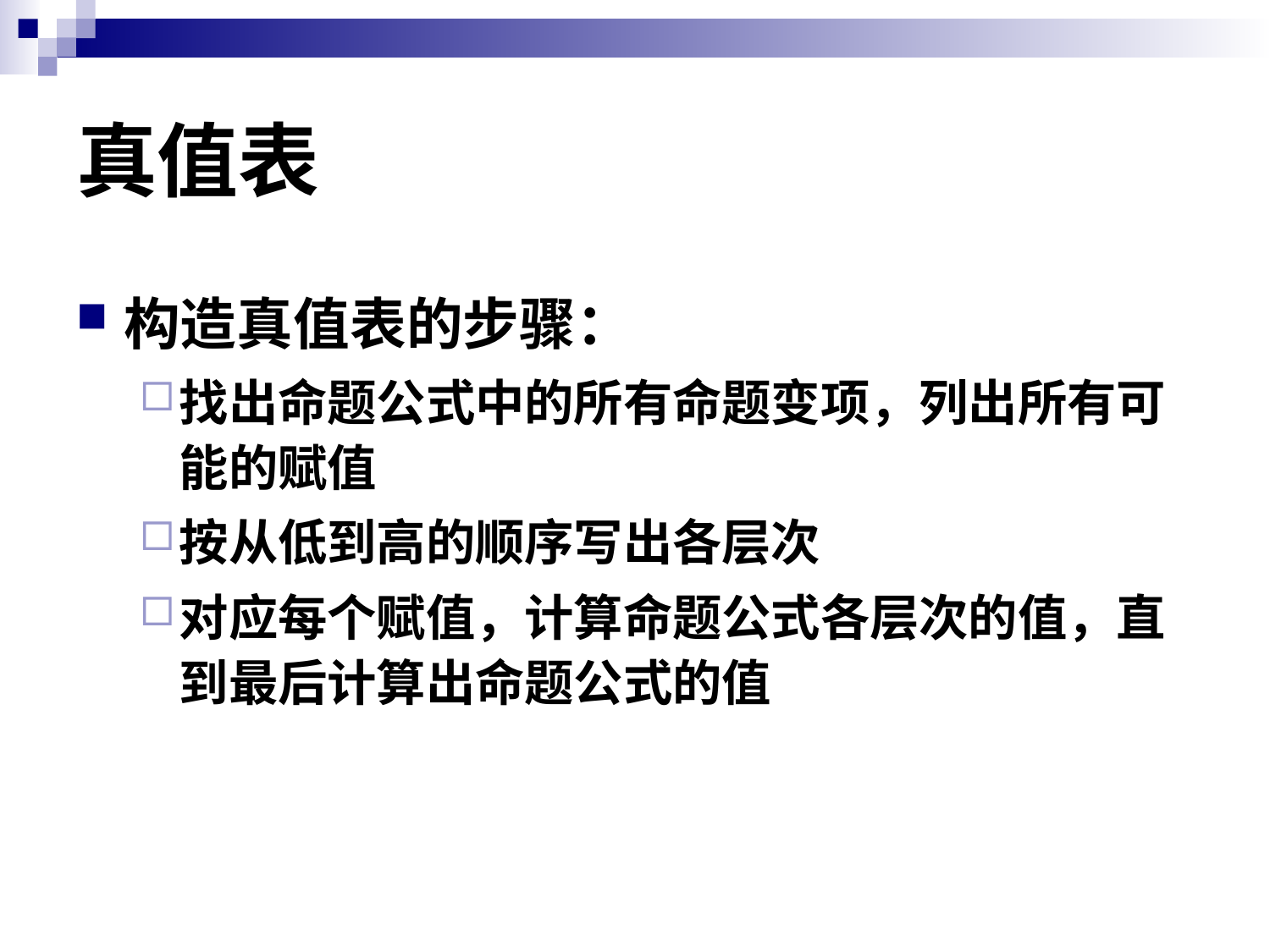

真值表
构造真值表的步骤：
找出命题公式中的所有命题变项，列出所有可能的赋值
按从低到高的顺序写出各层次
对应每个赋值，计算命题公式各层次的值，直到最后计算出命题公式的值